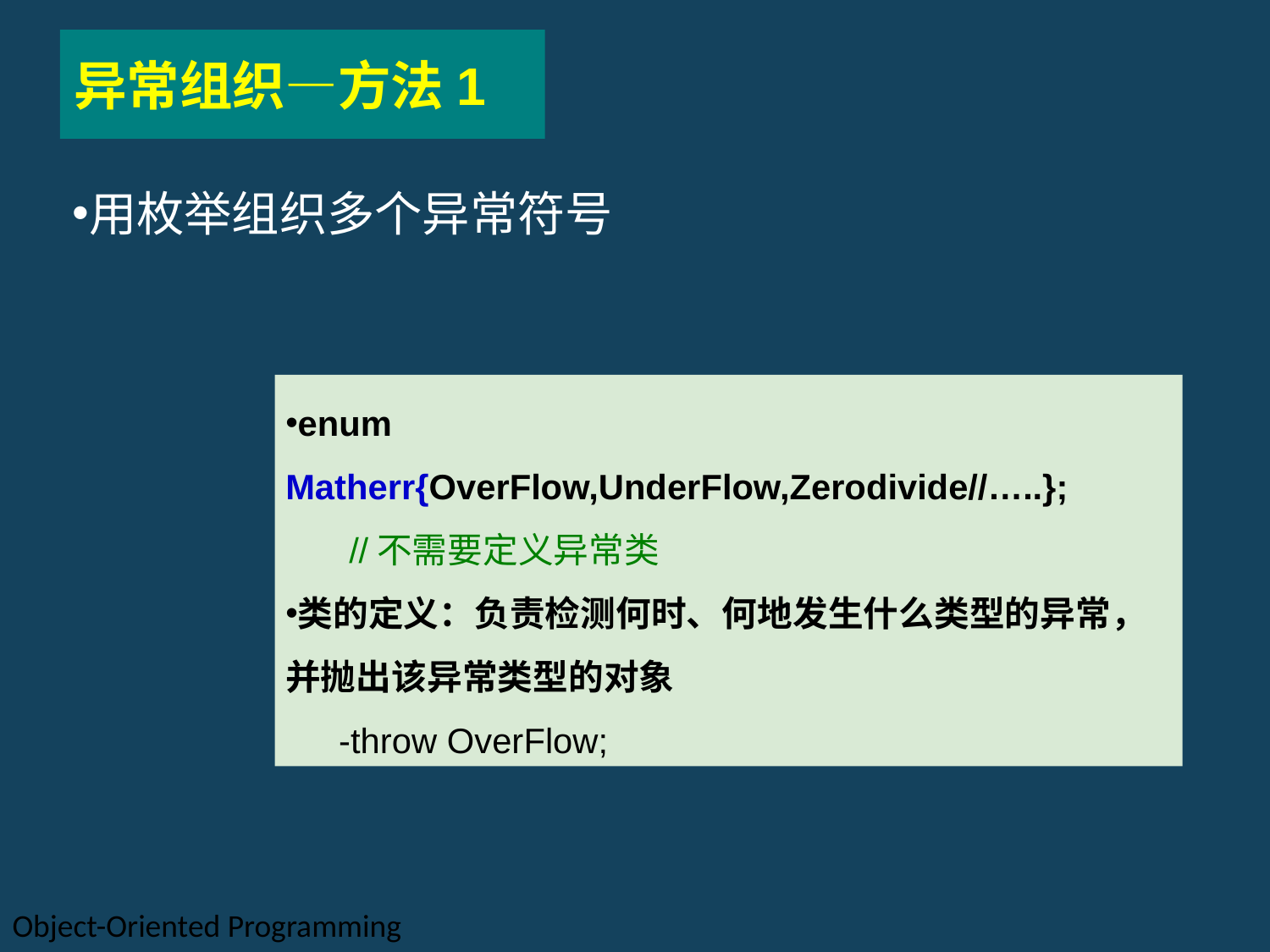

# 异常组织—方法1
用枚举组织多个异常符号
enum Matherr{OverFlow,UnderFlow,Zerodivide//…..};
//不需要定义异常类
类的定义：负责检测何时、何地发生什么类型的异常，并抛出该异常类型的对象
-throw OverFlow;
Object-Oriented Programming